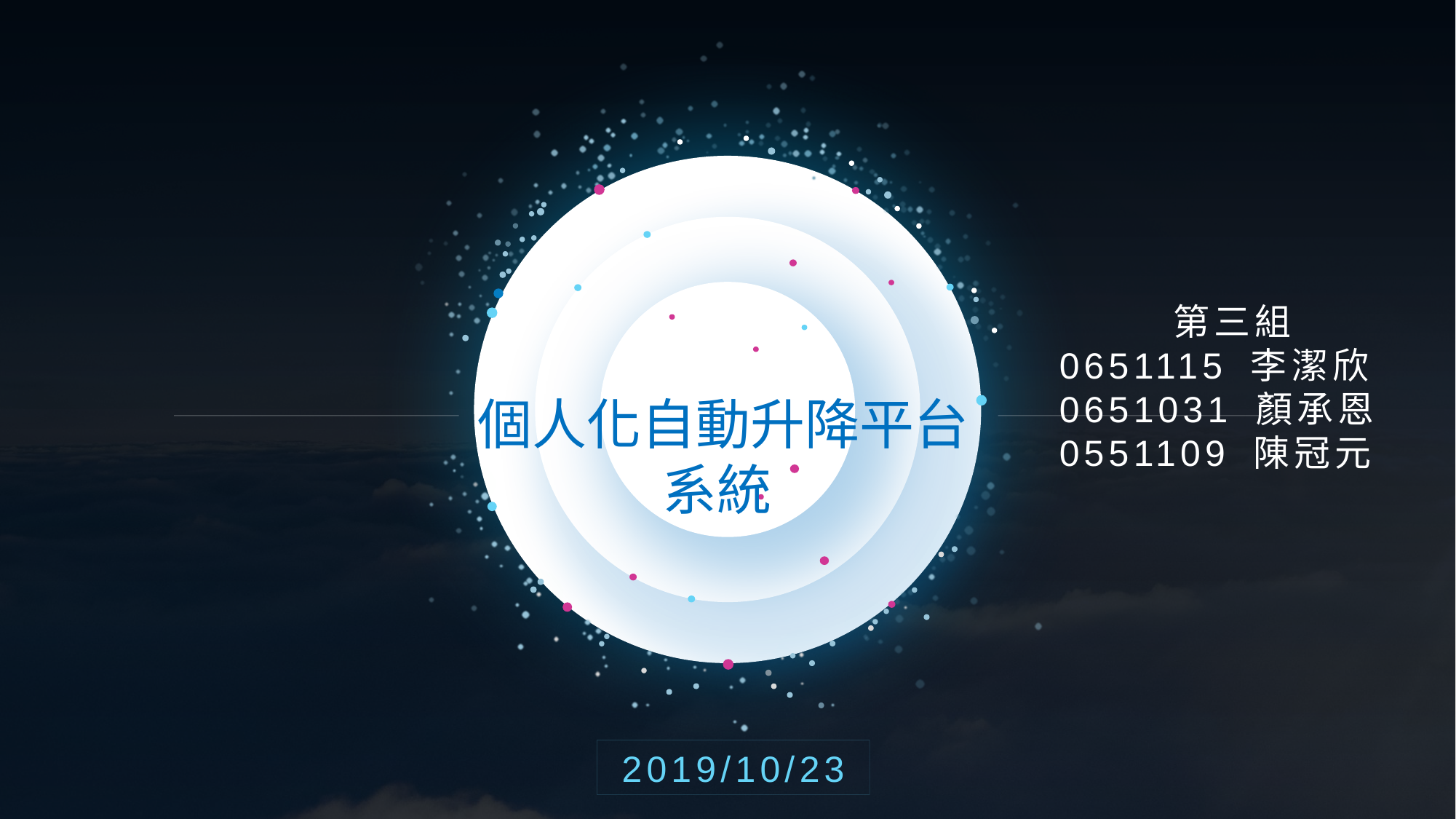

第三組
 0651115 李潔欣
 0651031 顏承恩
 0551109 陳冠元

個人化自動升降平台系統

2019/10/23